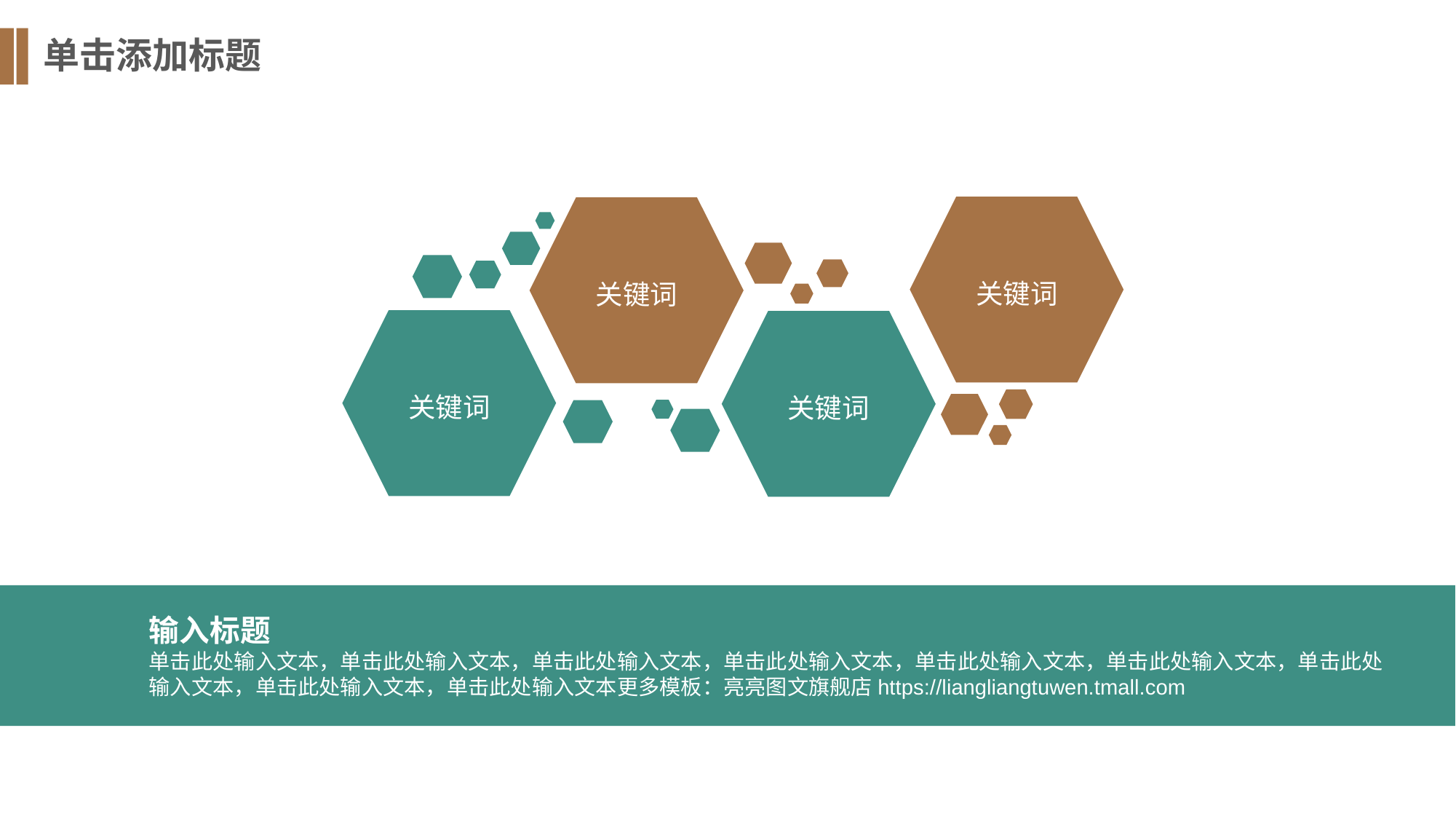

单击添加标题

关键词
关键词

关键词
关键词

输入标题
单击此处输入文本，单击此处输入文本，单击此处输入文本，单击此处输入文本，单击此处输入文本，单击此处输入文本，单击此处输入文本，单击此处输入文本，单击此处输入文本更多模板：亮亮图文旗舰店https://liangliangtuwen.tmall.com